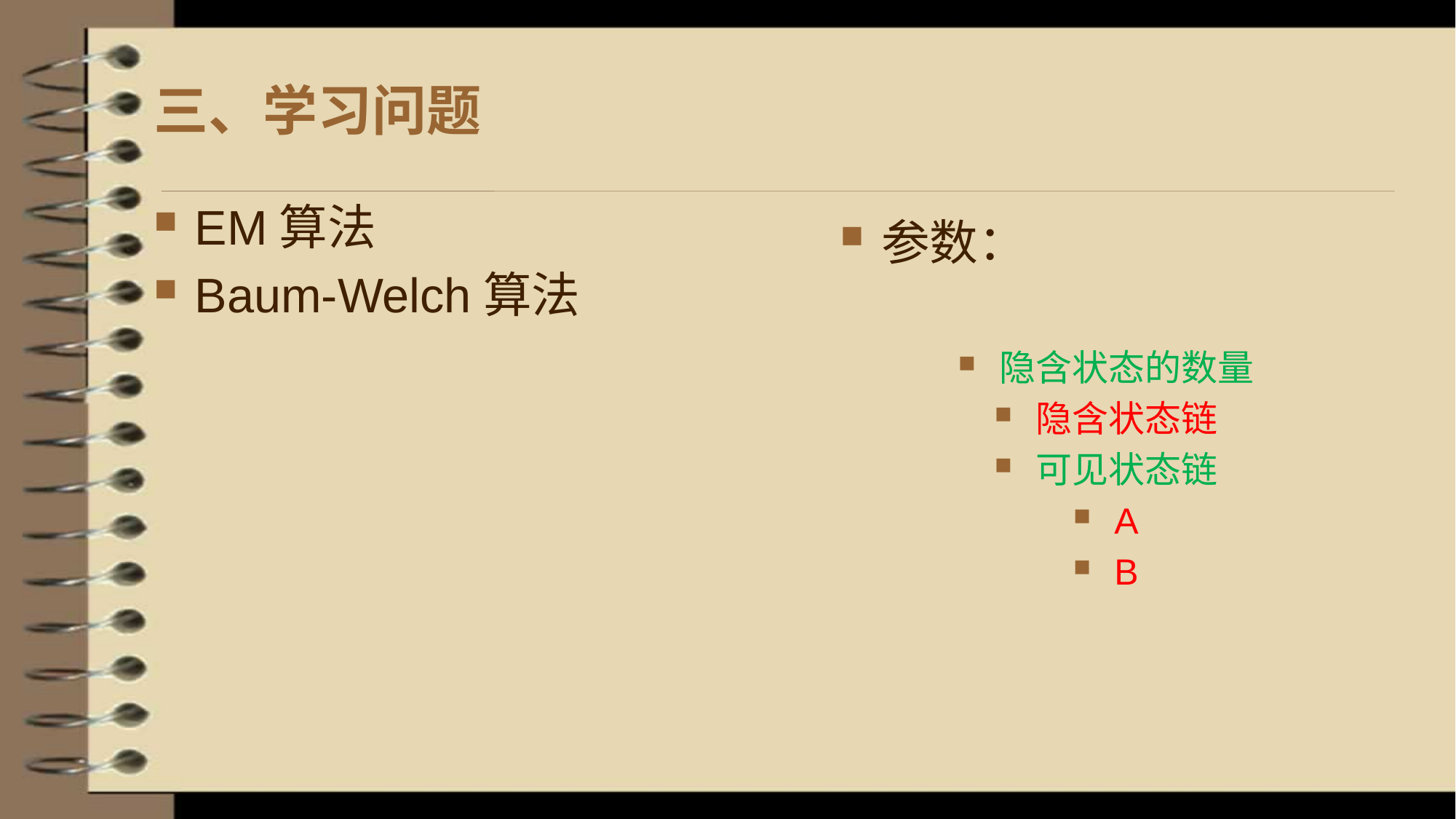

# 三、学习问题
EM算法
Baum-Welch算法
参数：

隐含状态的数量
隐含状态链
可见状态链
A
B